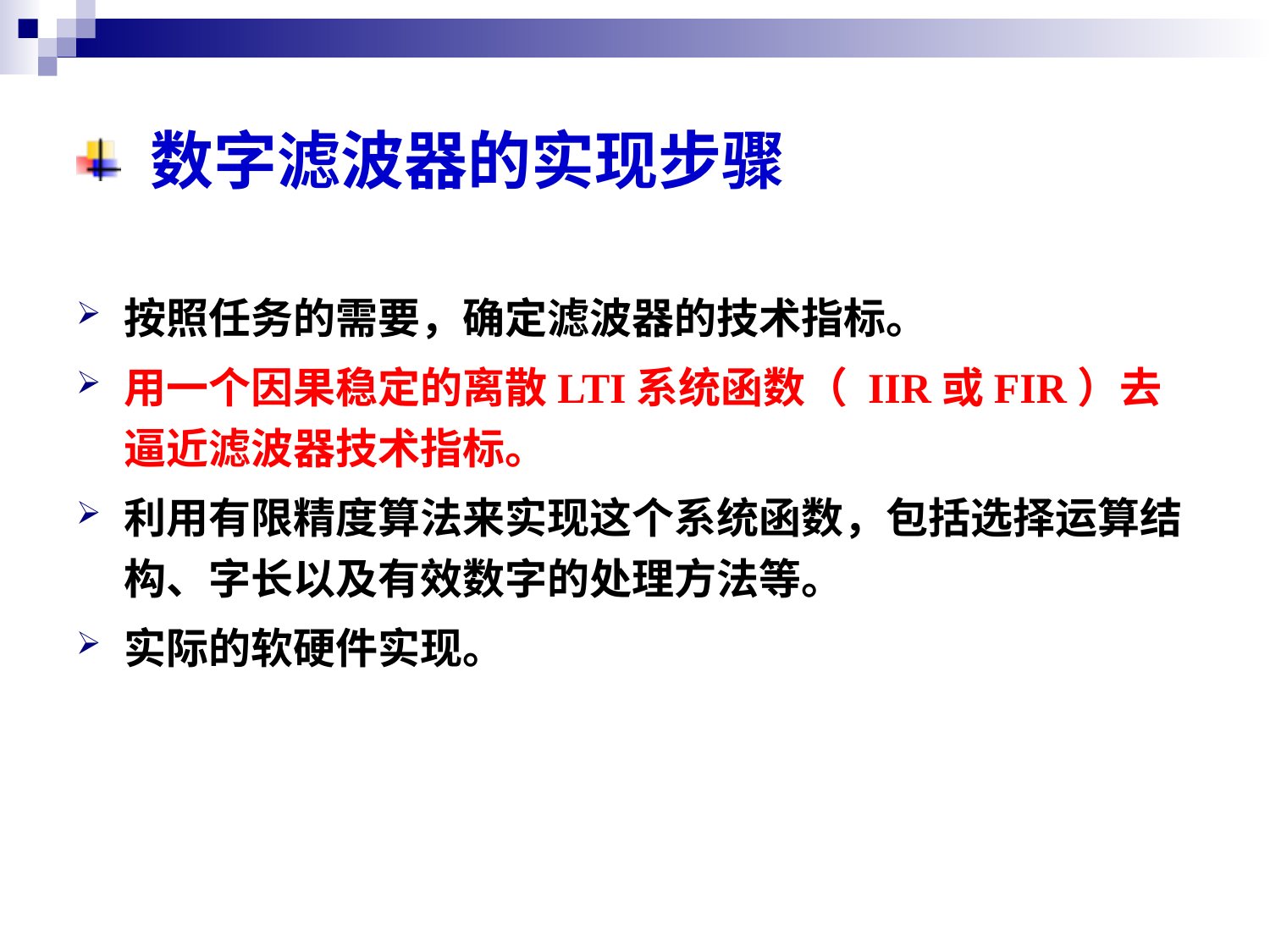

数字滤波器的实现步骤
按照任务的需要，确定滤波器的技术指标。
用一个因果稳定的离散LTI系统函数（ IIR或FIR）去逼近滤波器技术指标。
利用有限精度算法来实现这个系统函数，包括选择运算结构、字长以及有效数字的处理方法等。
实际的软硬件实现。